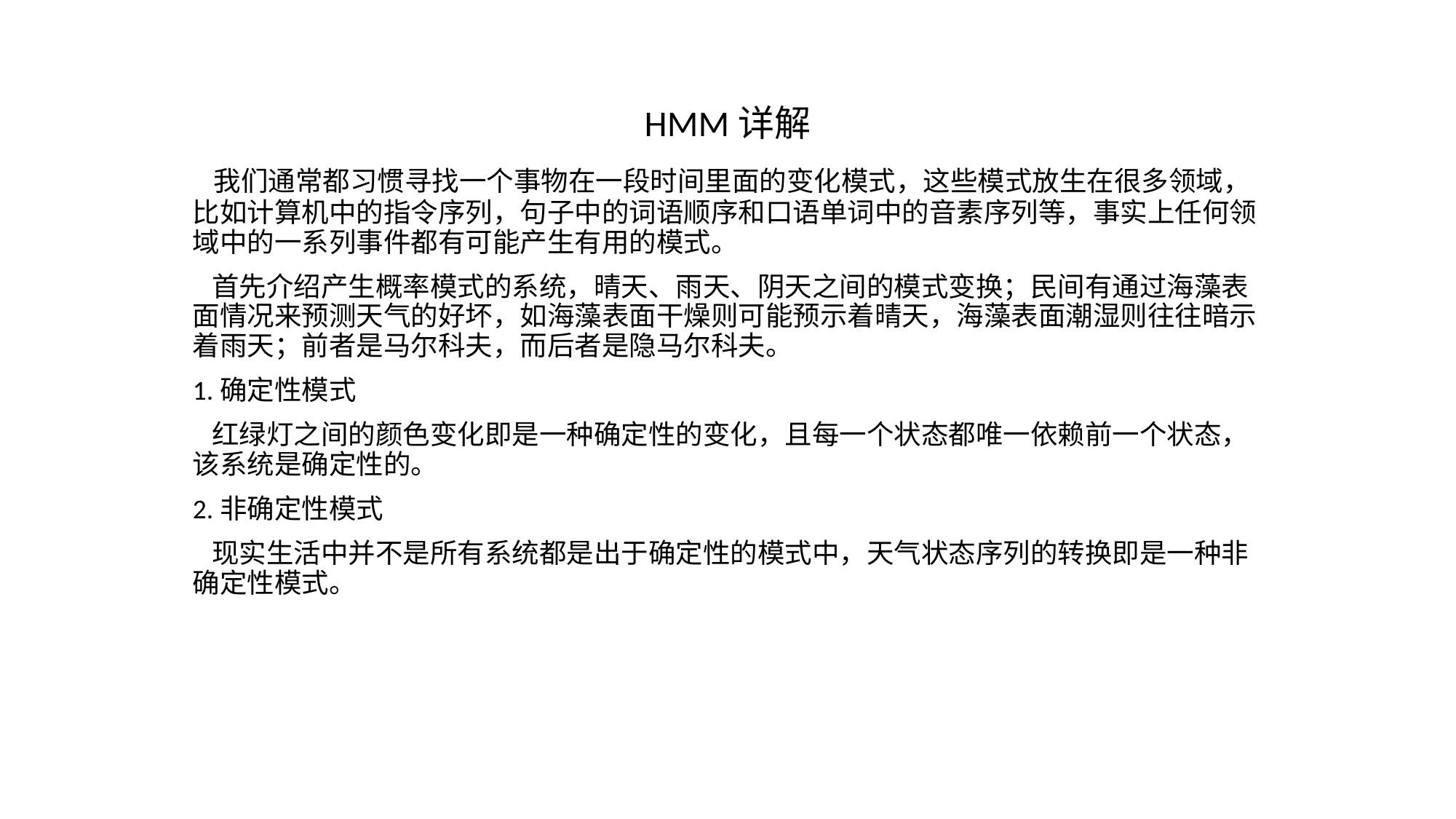

HMM详解
  我们通常都习惯寻找一个事物在一段时间里面的变化模式，这些模式放生在很多领域，比如计算机中的指令序列，句子中的词语顺序和口语单词中的音素序列等，事实上任何领域中的一系列事件都有可能产生有用的模式。
  首先介绍产生概率模式的系统，晴天、雨天、阴天之间的模式变换；民间有通过海藻表面情况来预测天气的好坏，如海藻表面干燥则可能预示着晴天，海藻表面潮湿则往往暗示着雨天；前者是马尔科夫，而后者是隐马尔科夫。
1.确定性模式
  红绿灯之间的颜色变化即是一种确定性的变化，且每一个状态都唯一依赖前一个状态，该系统是确定性的。
2.非确定性模式
  现实生活中并不是所有系统都是出于确定性的模式中，天气状态序列的转换即是一种非确定性模式。